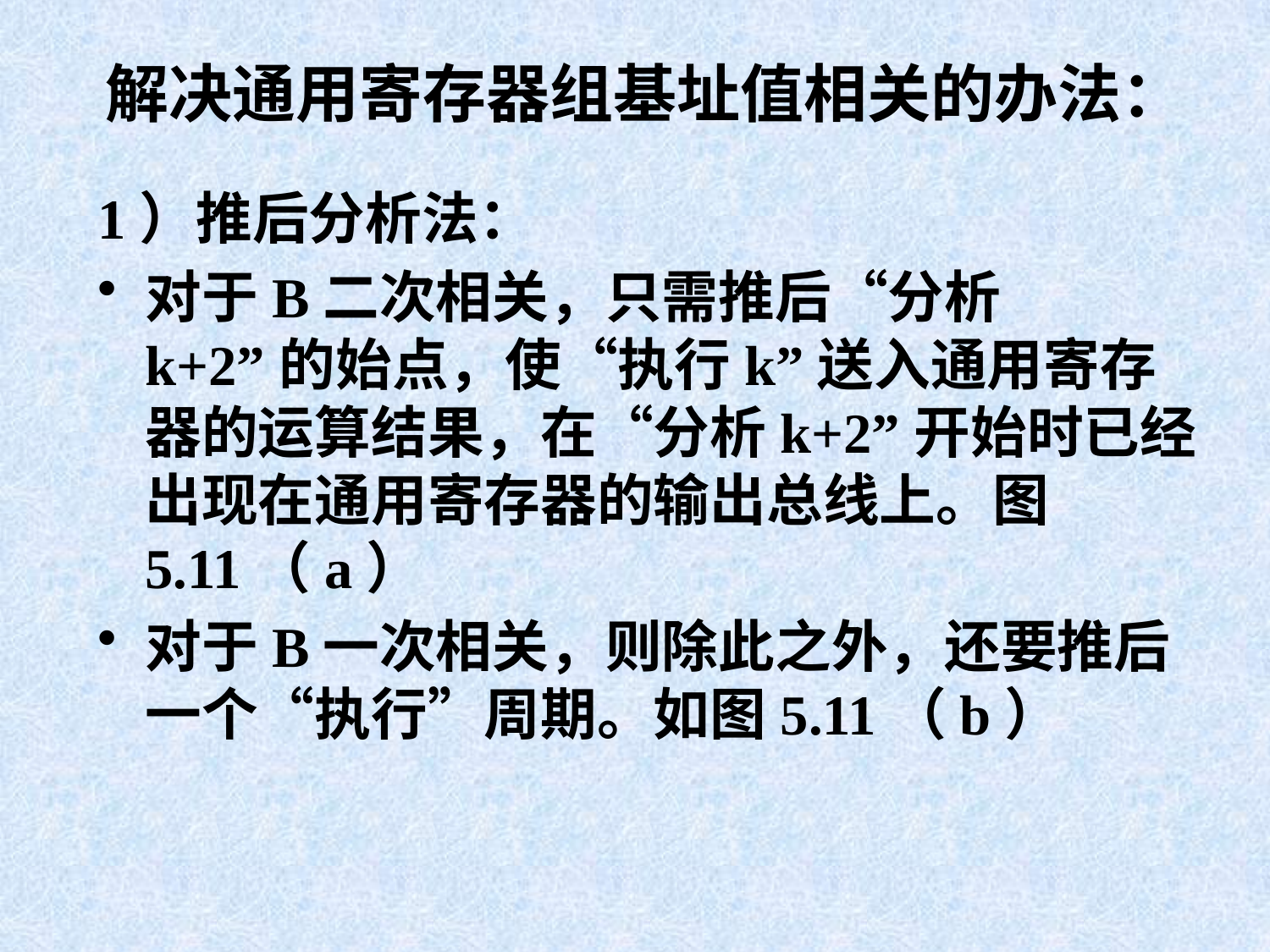

# 解决通用寄存器组基址值相关的办法：
1）推后分析法：
对于B二次相关，只需推后“分析k+2”的始点，使“执行k”送入通用寄存器的运算结果，在“分析k+2”开始时已经出现在通用寄存器的输出总线上。图5.11（a）
对于B一次相关，则除此之外，还要推后一个“执行”周期。如图5.11（b）